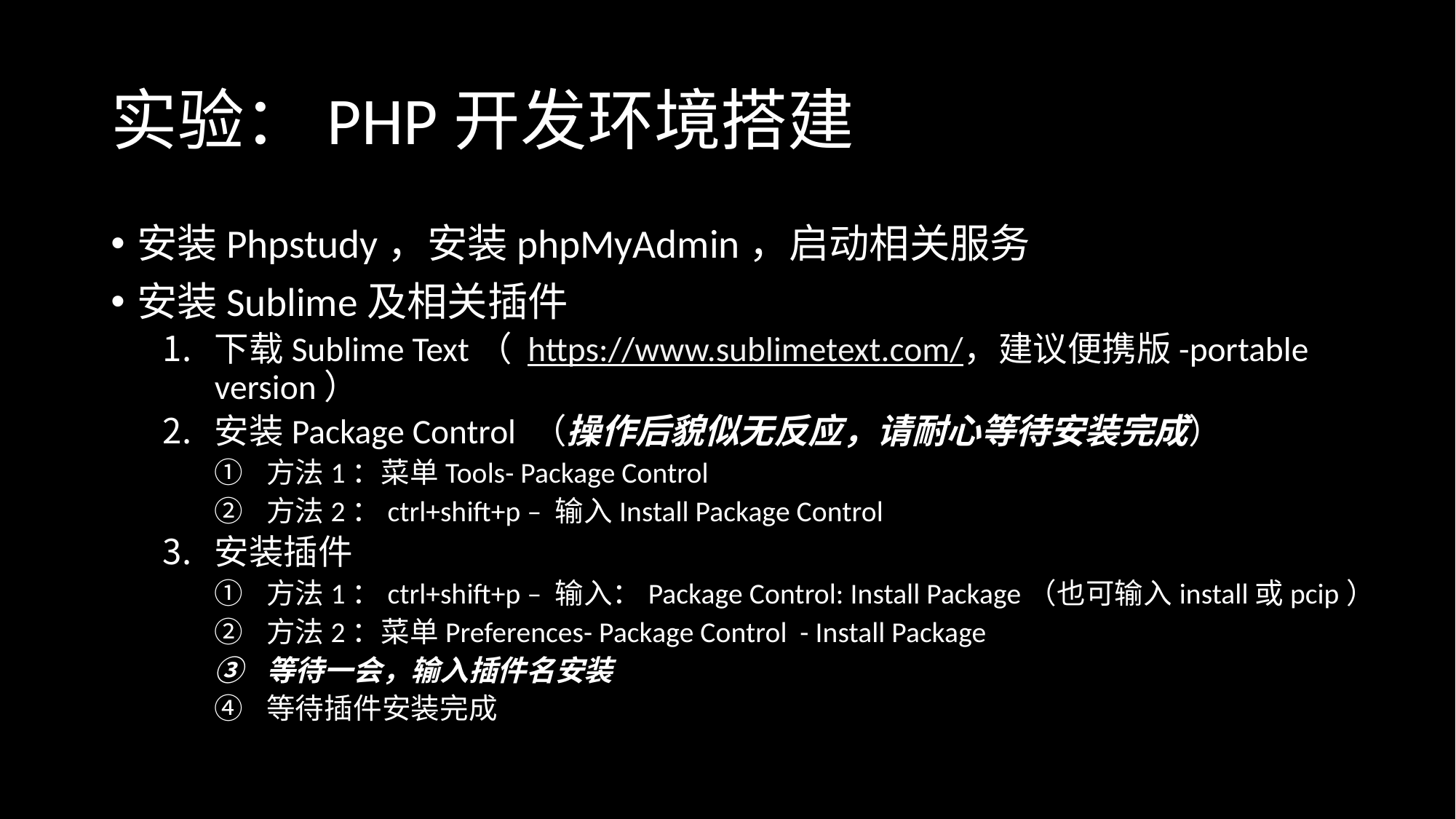

# 实验：PHP开发环境搭建
安装Phpstudy，安装phpMyAdmin，启动相关服务
安装Sublime及相关插件
下载Sublime Text（ https://www.sublimetext.com/，建议便携版-portable version）
安装Package Control （操作后貌似无反应，请耐心等待安装完成）
方法1：菜单Tools- Package Control
方法2：ctrl+shift+p – 输入Install Package Control
安装插件
方法1：ctrl+shift+p – 输入：Package Control: Install Package（也可输入install或pcip）
方法2：菜单Preferences- Package Control  - Install Package
等待一会，输入插件名安装
等待插件安装完成